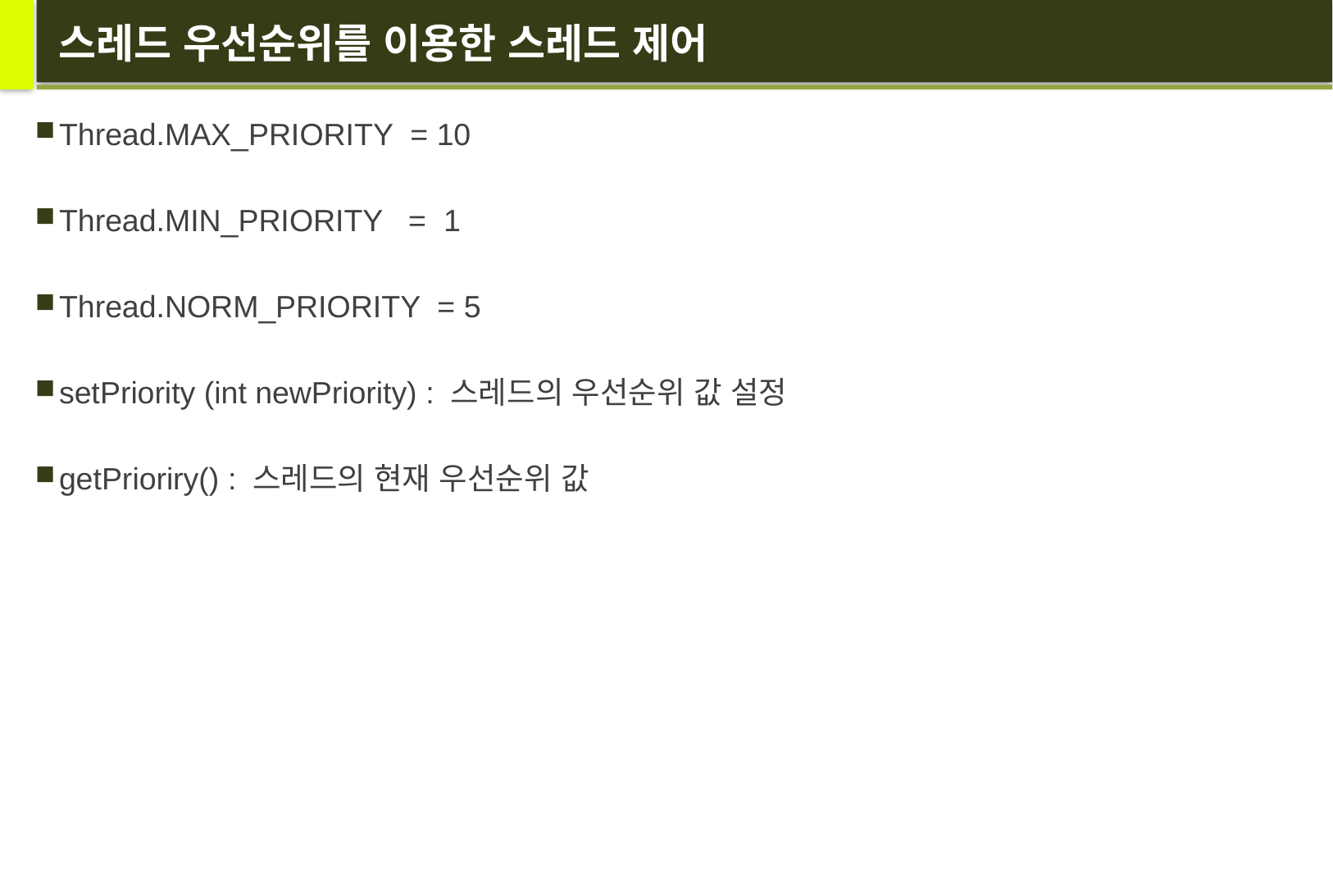

# 스레드 우선순위를 이용한 스레드 제어
Thread.MAX_PRIORITY  = 10

Thread.MIN_PRIORITY   =  1

Thread.NORM_PRIORITY  = 5

setPriority (int newPriority) : 스레드의 우선순위 값 설정

getPrioriry() : 스레드의 현재 우선순위 값